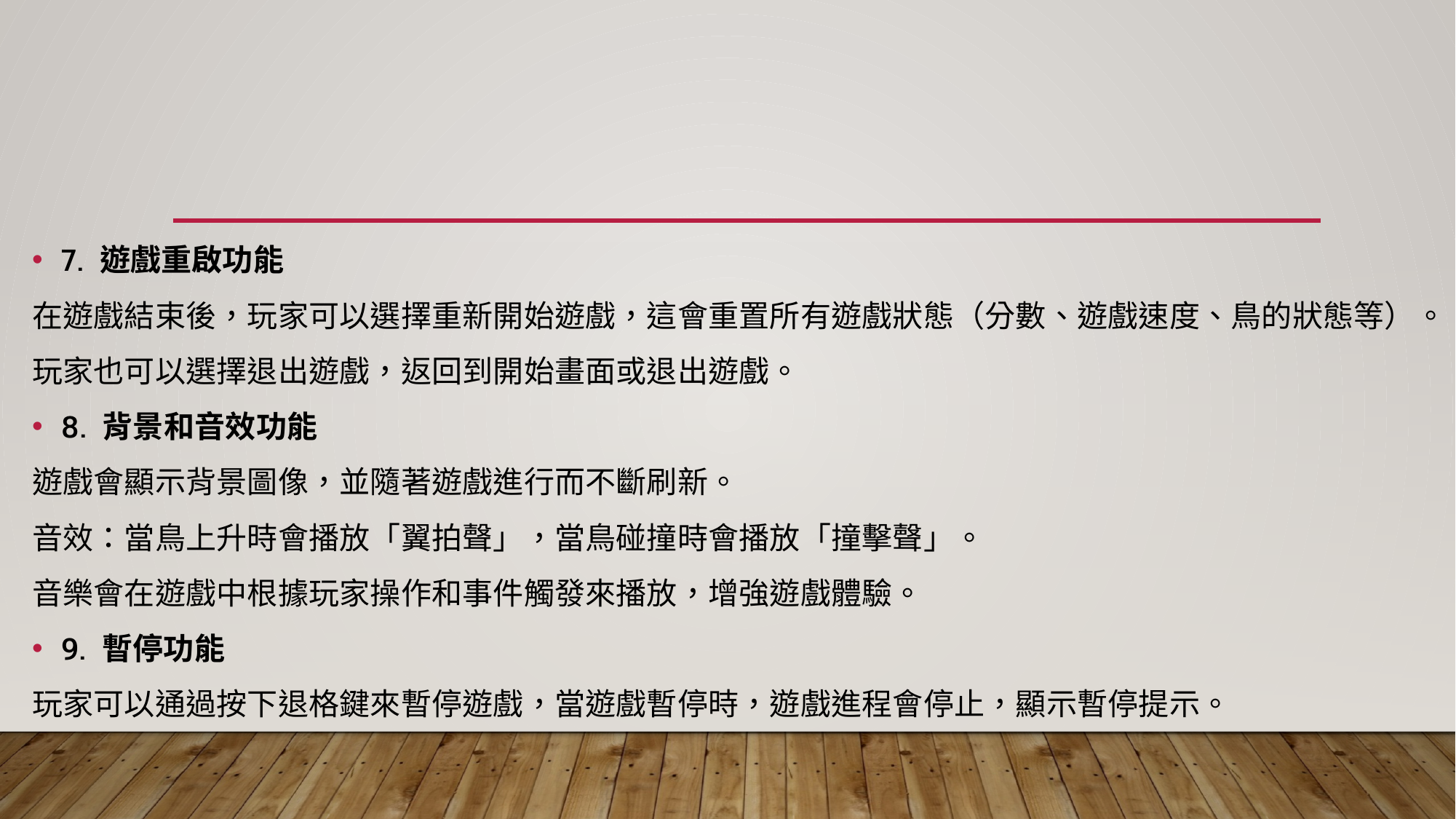

7. 遊戲重啟功能
在遊戲結束後，玩家可以選擇重新開始遊戲，這會重置所有遊戲狀態（分數、遊戲速度、鳥的狀態等）。
玩家也可以選擇退出遊戲，返回到開始畫面或退出遊戲。
8. 背景和音效功能
遊戲會顯示背景圖像，並隨著遊戲進行而不斷刷新。
音效：當鳥上升時會播放「翼拍聲」，當鳥碰撞時會播放「撞擊聲」。
音樂會在遊戲中根據玩家操作和事件觸發來播放，增強遊戲體驗。
9. 暫停功能
玩家可以通過按下退格鍵來暫停遊戲，當遊戲暫停時，遊戲進程會停止，顯示暫停提示。